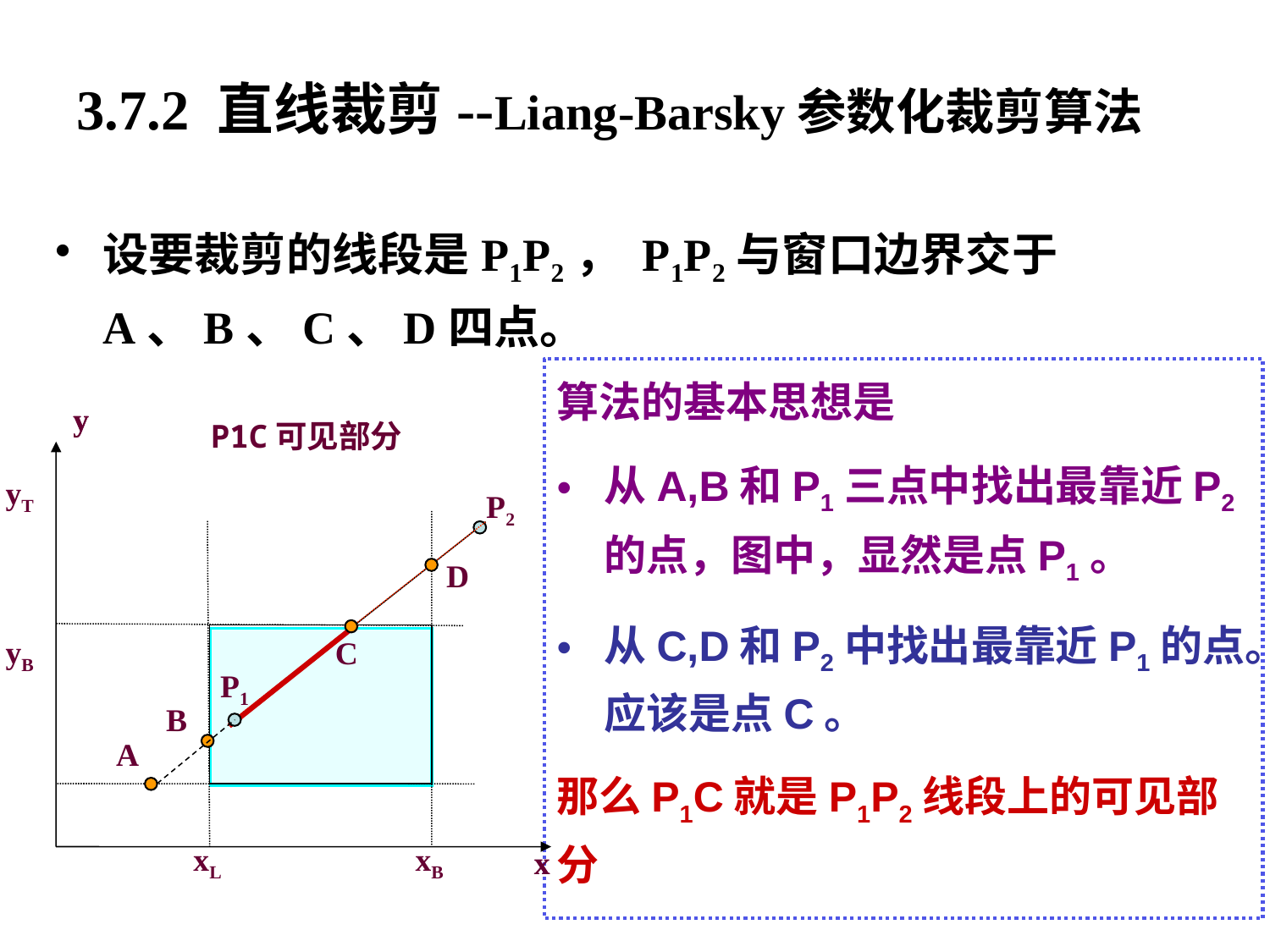

# 3.7.2 直线裁剪--Liang-Barsky参数化裁剪算法
设要裁剪的线段是P1P2， P1P2与窗口边界交于A、B、C、D四点。

算法的基本思想是
从A,B和P1三点中找出最靠近P2的点，图中，显然是点P1。
从C,D和P2中找出最靠近P1的点。应该是点C。
那么P1C就是P1P2线段上的可见部分
。
y
 P1C可见部分

yT

D

xL
xB
x

y
P2

yB
C
P1
B

A

x